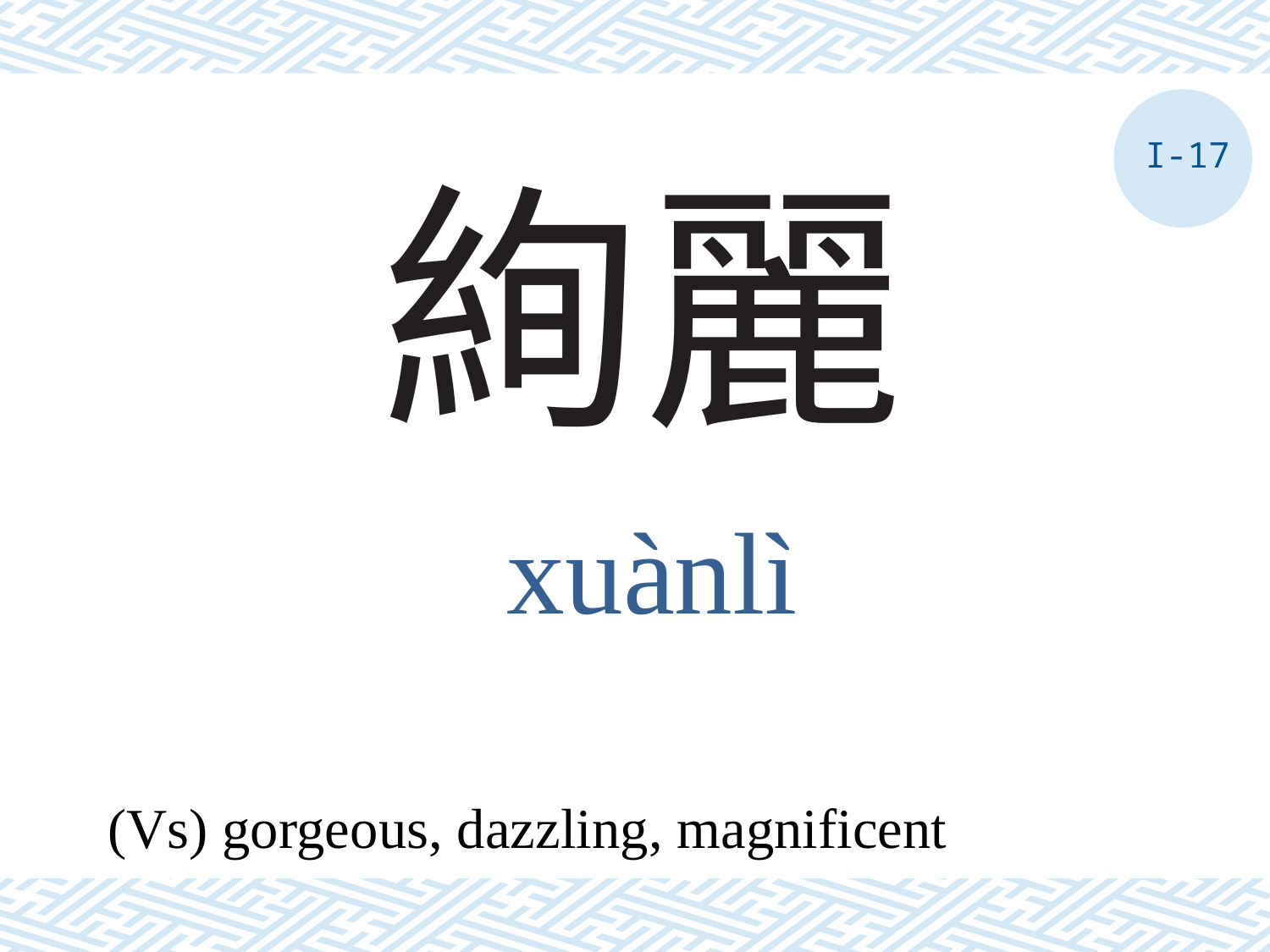

I-17

# 絢麗
xuànlì
(Vs) gorgeous, dazzling, magnificent